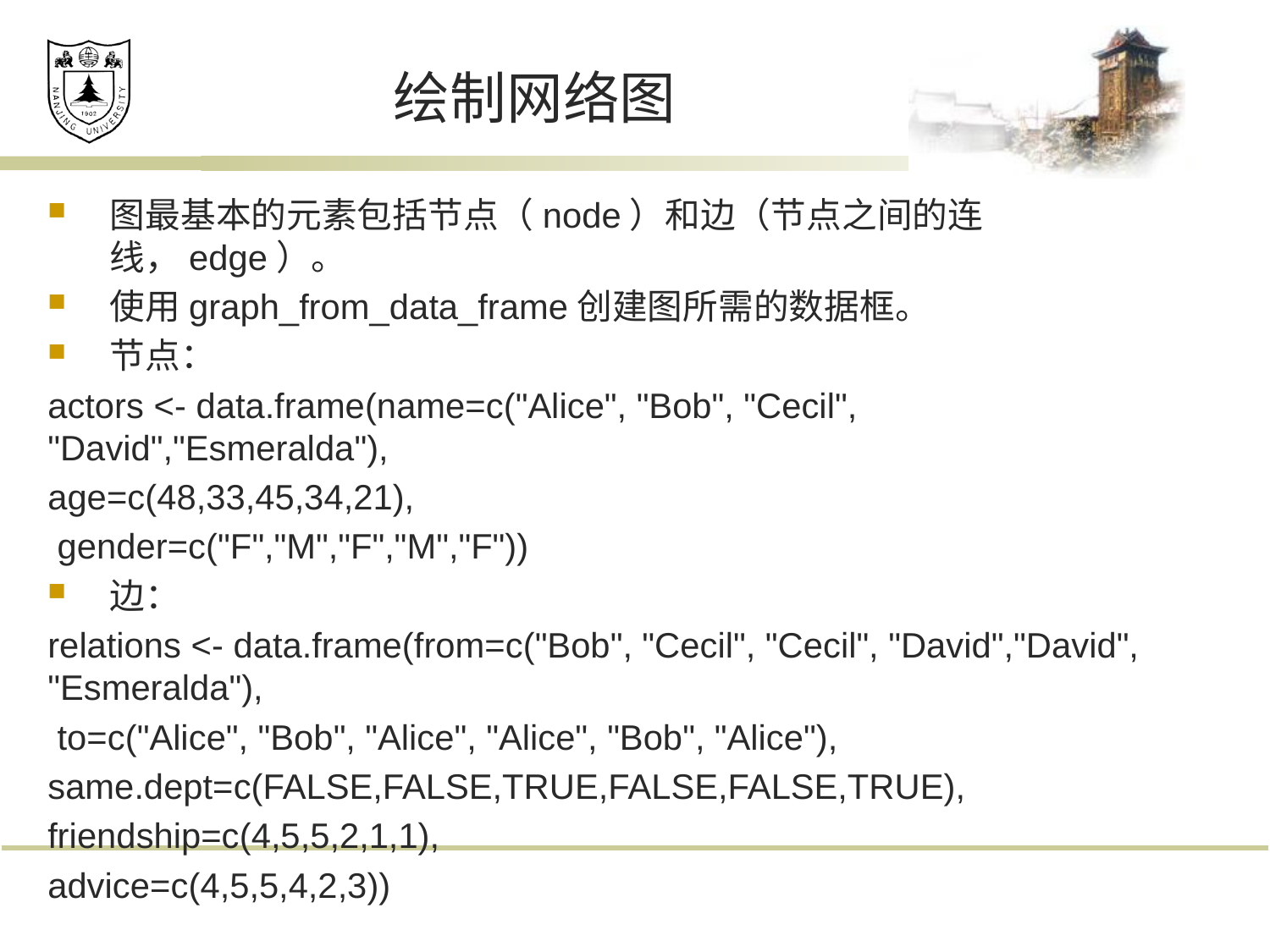

# 绘制网络图
图最基本的元素包括节点（node）和边（节点之间的连线，edge）。
使用graph_from_data_frame创建图所需的数据框。
节点：
actors <- data.frame(name=c("Alice", "Bob", "Cecil", "David","Esmeralda"),
age=c(48,33,45,34,21),
 gender=c("F","M","F","M","F"))
边：
relations <- data.frame(from=c("Bob", "Cecil", "Cecil", "David","David", "Esmeralda"),
 to=c("Alice", "Bob", "Alice", "Alice", "Bob", "Alice"),
same.dept=c(FALSE,FALSE,TRUE,FALSE,FALSE,TRUE),
friendship=c(4,5,5,2,1,1),
advice=c(4,5,5,4,2,3))